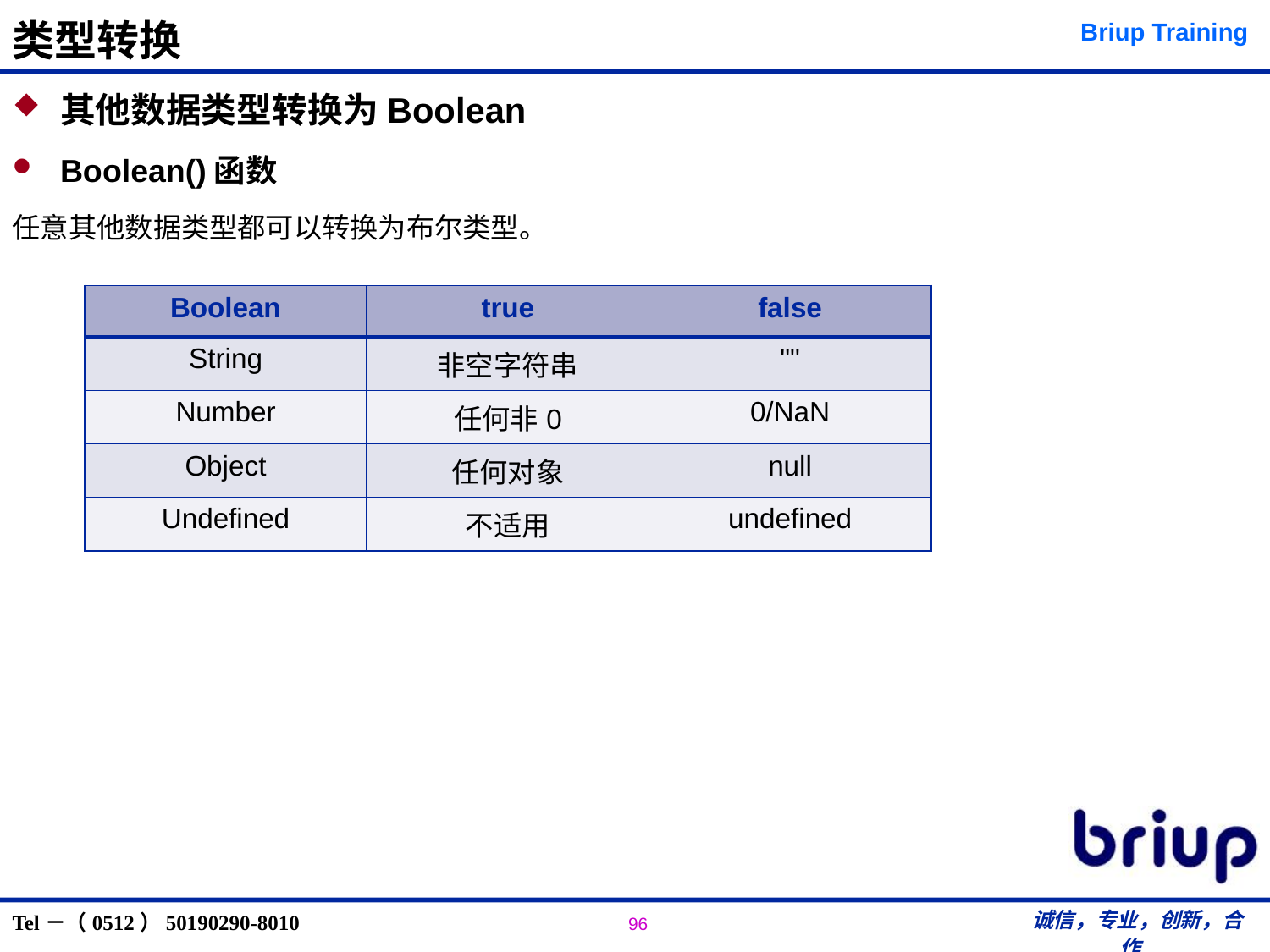

# 类型转换
其他数据类型转换为Boolean
Boolean()函数
任意其他数据类型都可以转换为布尔类型。

| Boolean | true | false |
| --- | --- | --- |
| String | 非空字符串 | "" |
| Number | 任何非0 | 0/NaN |
| Object | 任何对象 | null |
| Undefined | 不适用 | undefined |